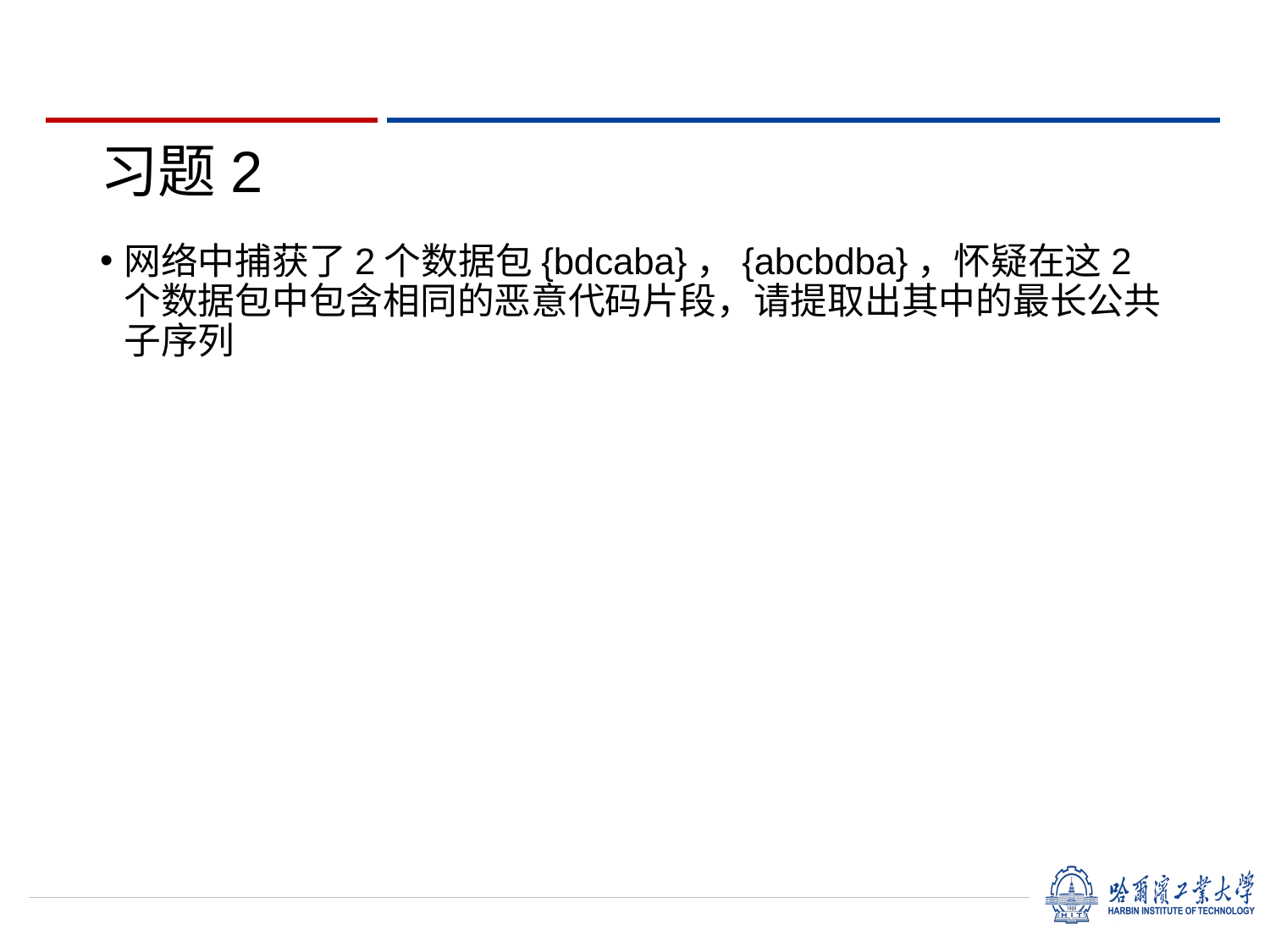

# 习题2
网络中捕获了2个数据包{bdcaba}，{abcbdba}，怀疑在这2个数据包中包含相同的恶意代码片段，请提取出其中的最长公共子序列